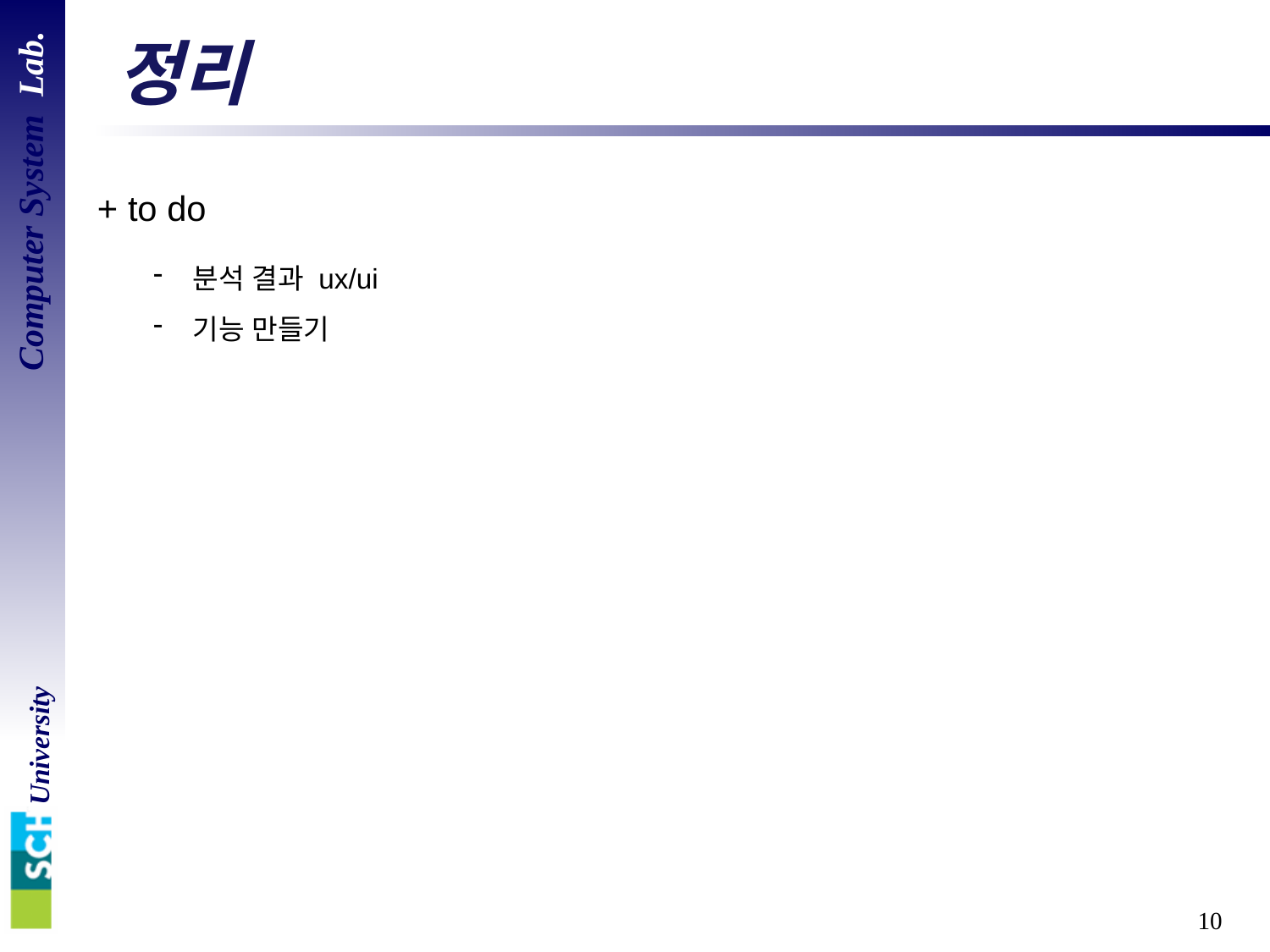

# 정리
+ to do
분석 결과 ux/ui
기능 만들기